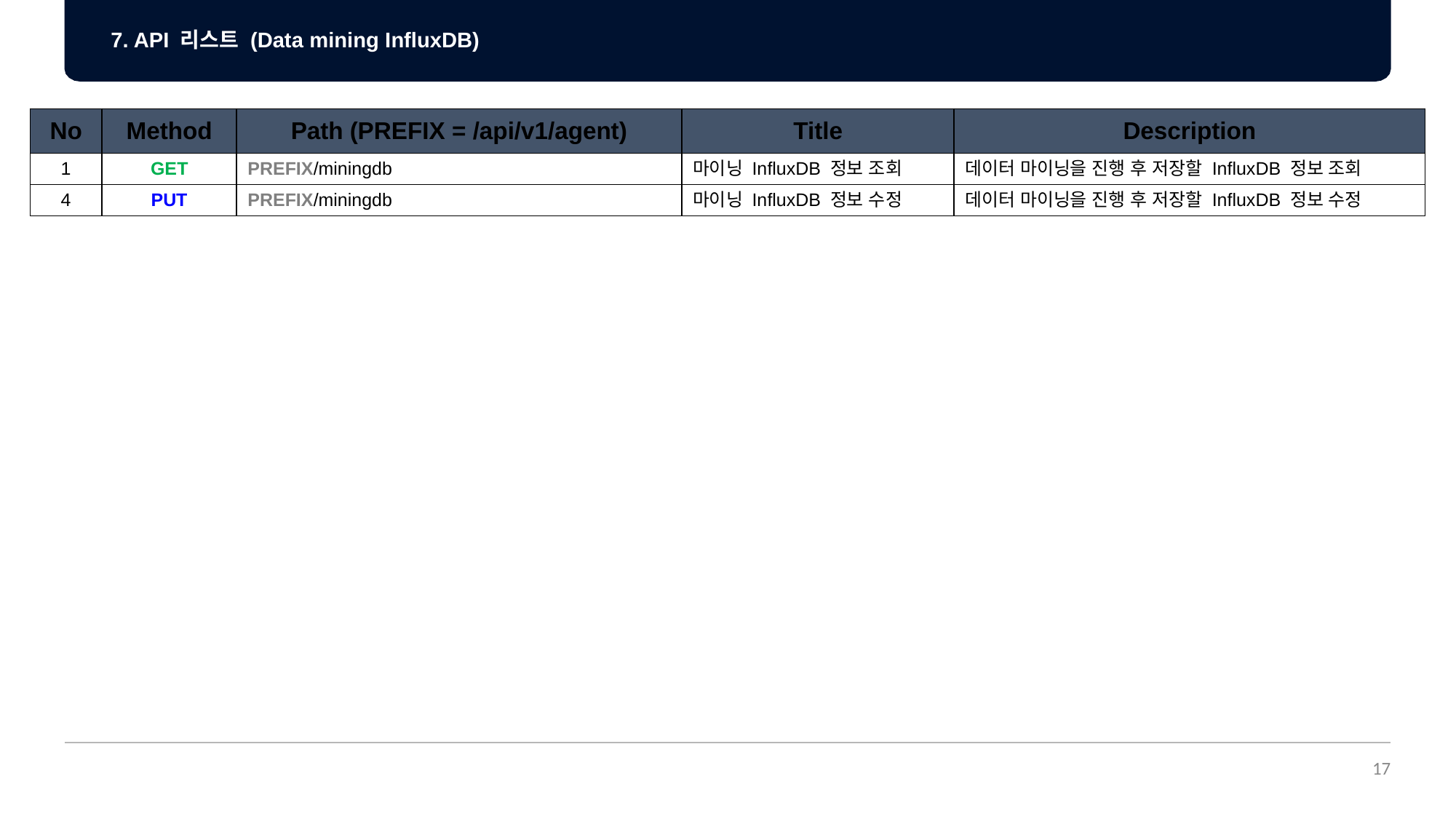

# 7. API 리스트 (Data mining InfluxDB)
| No | Method | Path (PREFIX = /api/v1/agent) | Title | Description |
| --- | --- | --- | --- | --- |
| 1 | GET | PREFIX/miningdb | 마이닝 InfluxDB 정보 조회 | 데이터 마이닝을 진행 후 저장할 InfluxDB 정보 조회 |
| 4 | PUT | PREFIX/miningdb | 마이닝 InfluxDB 정보 수정 | 데이터 마이닝을 진행 후 저장할 InfluxDB 정보 수정 |